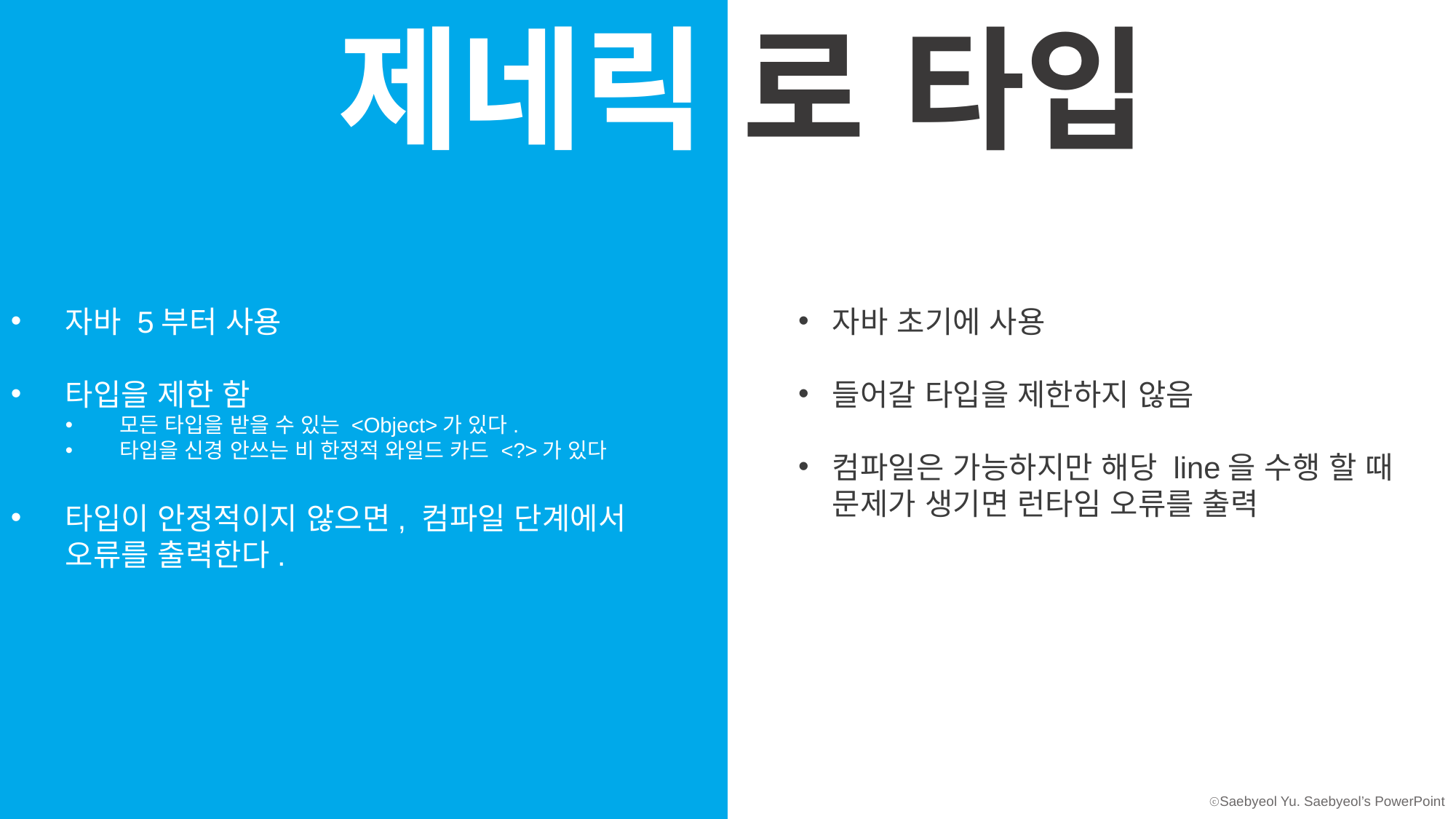

제네릭 로 타입
자바 5부터 사용

타입을 제한 함
모든 타입을 받을 수 있는 <Object>가 있다.
타입을 신경 안쓰는 비 한정적 와일드 카드 <?>가 있다

타입이 안정적이지 않으면, 컴파일 단계에서 오류를 출력한다.
자바 초기에 사용

들어갈 타입을 제한하지 않음

컴파일은 가능하지만 해당 line을 수행 할 때 문제가 생기면 런타임 오류를 출력